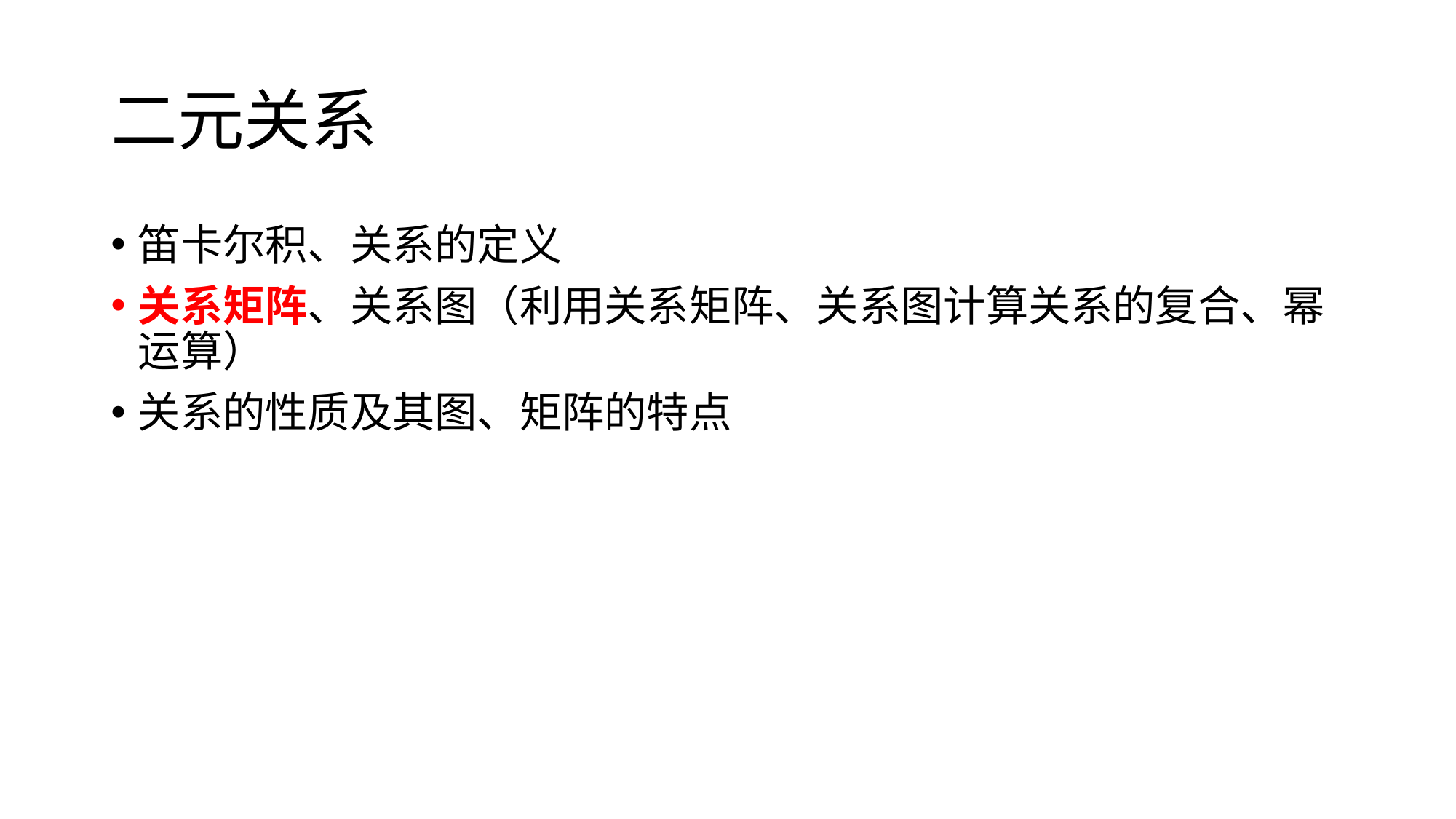

# 二元关系
笛卡尔积、关系的定义
关系矩阵、关系图（利用关系矩阵、关系图计算关系的复合、幂运算）
关系的性质及其图、矩阵的特点